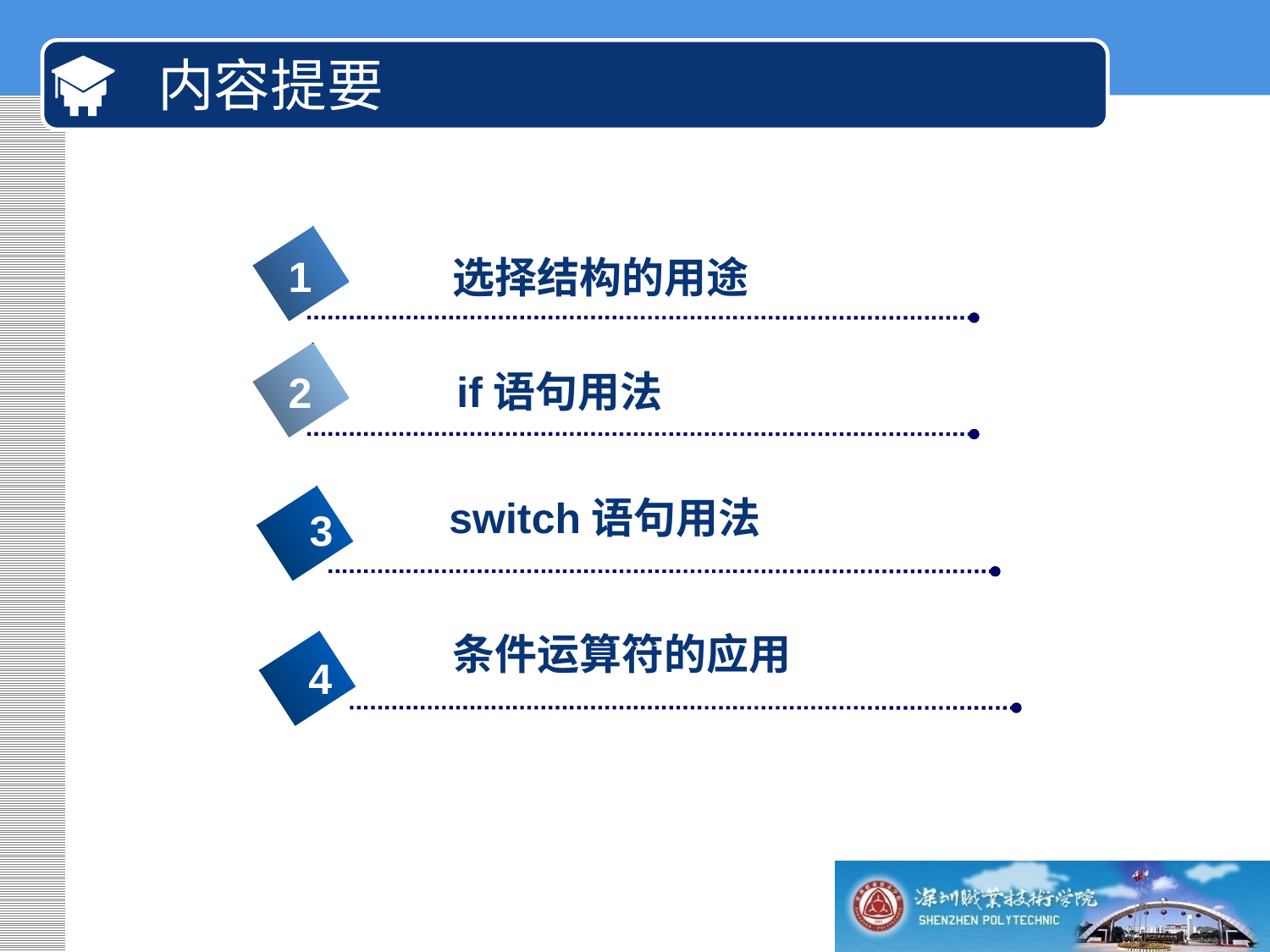

# 内容提要

1
选择结构的用途

if语句用法
2

3
switch语句用法

3

条件运算符的应用

4

4